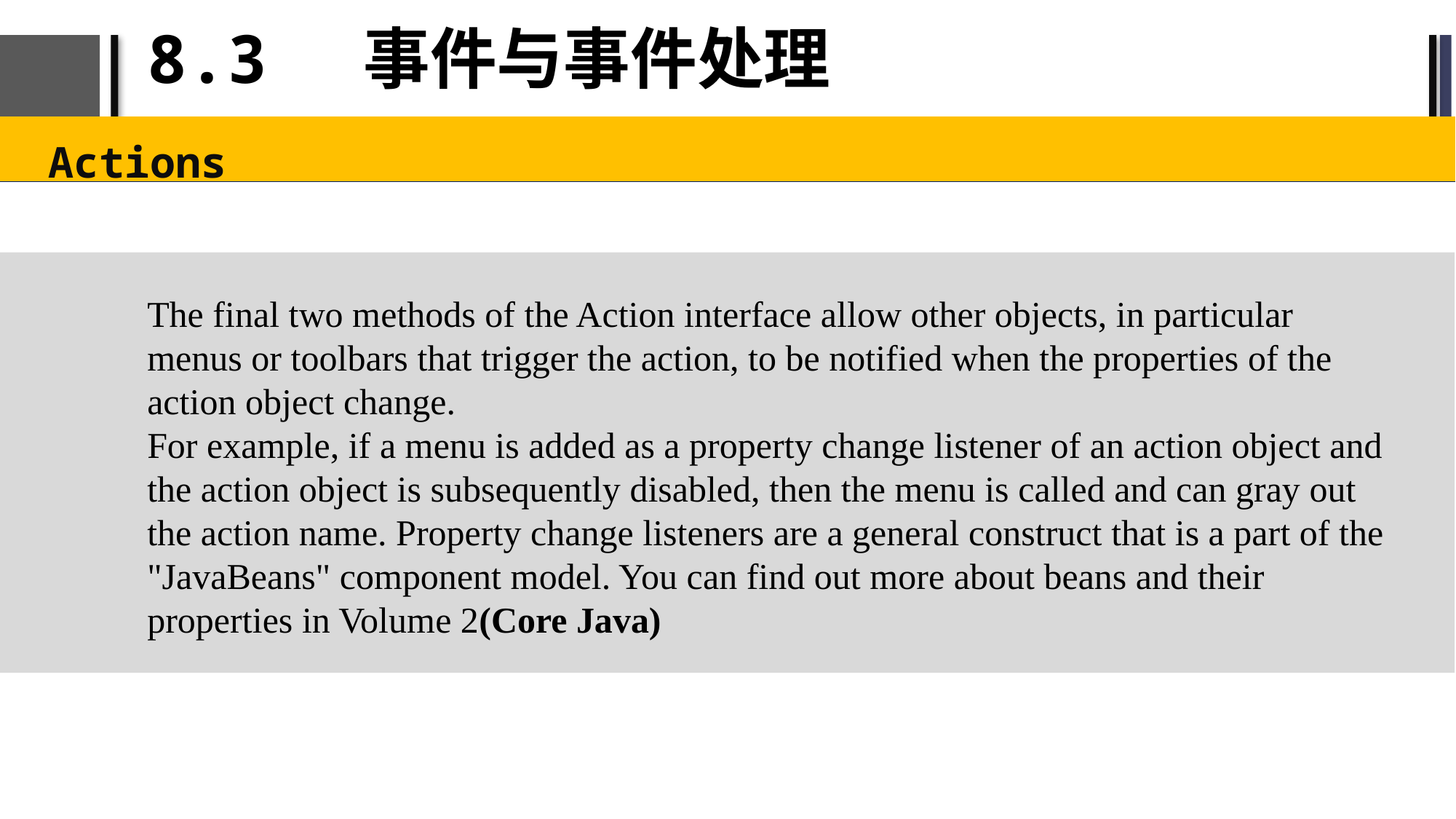

# 8.3  事件与事件处理

Actions

The final two methods of the Action interface allow other objects, in particular menus or toolbars that trigger the action, to be notified when the properties of the action object change.
For example, if a menu is added as a property change listener of an action object and the action object is subsequently disabled, then the menu is called and can gray out the action name. Property change listeners are a general construct that is a part of the "JavaBeans" component model. You can find out more about beans and their properties in Volume 2(Core Java)